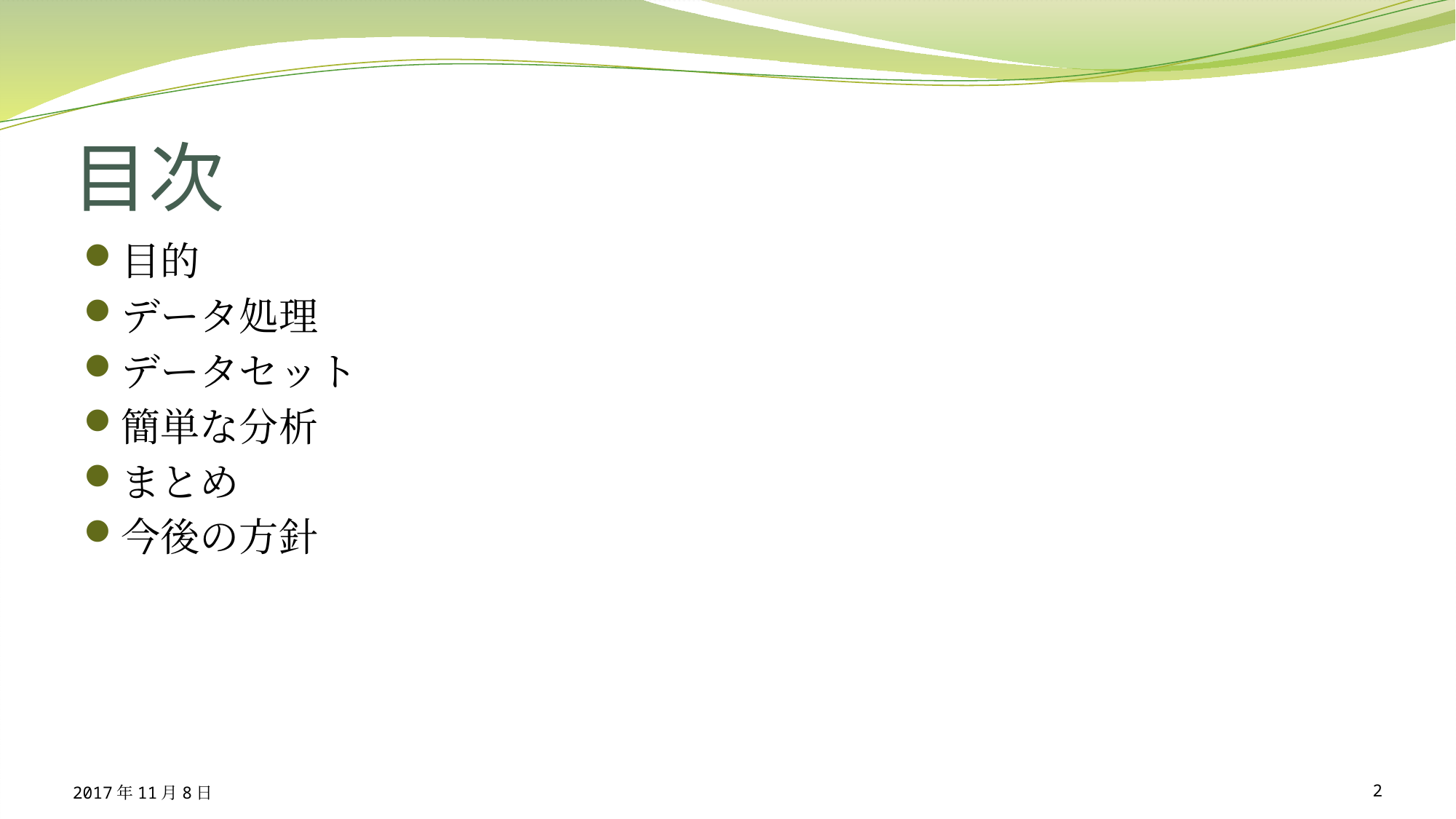

# 目次
目的
データ処理
データセット
簡単な分析
まとめ
今後の方針

2017年11月8日
2